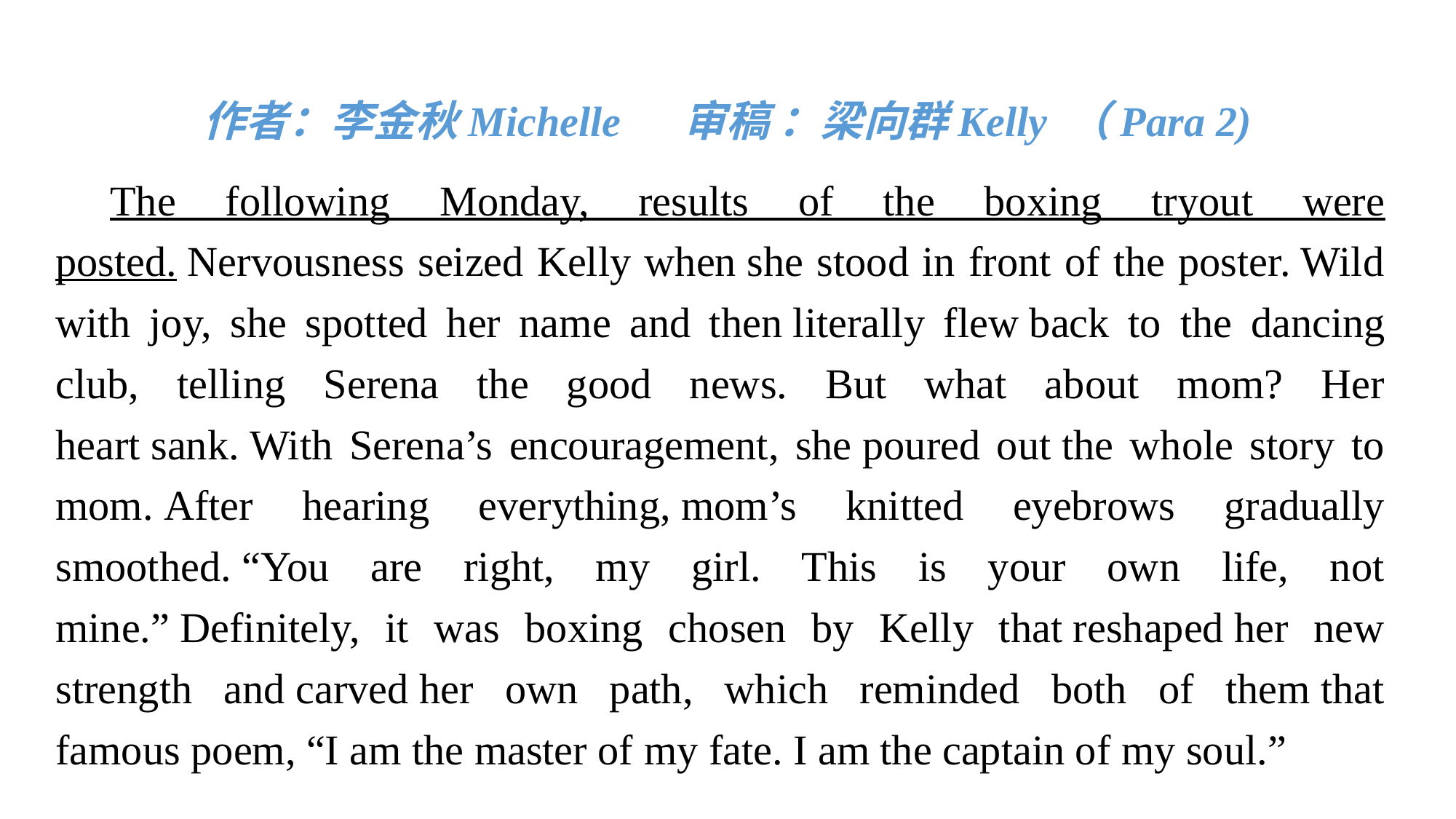

# 作者：李金秋Michelle     审稿 ：梁向群Kelly （Para 2)
The following Monday, results of the boxing tryout were posted. Nervousness seized Kelly when she stood in front of the poster. Wild with joy, she spotted her name and then literally flew back to the dancing club, telling Serena the good news. But what about mom? Her heart sank. With Serena’s encouragement, she poured out the whole story to mom. After hearing everything, mom’s knitted eyebrows gradually smoothed. “You are right, my girl. This is your own life, not mine.” Definitely, it was boxing chosen by Kelly that reshaped her new strength and carved her own path, which reminded both of them that famous poem, “I am the master of my fate. I am the captain of my soul.”